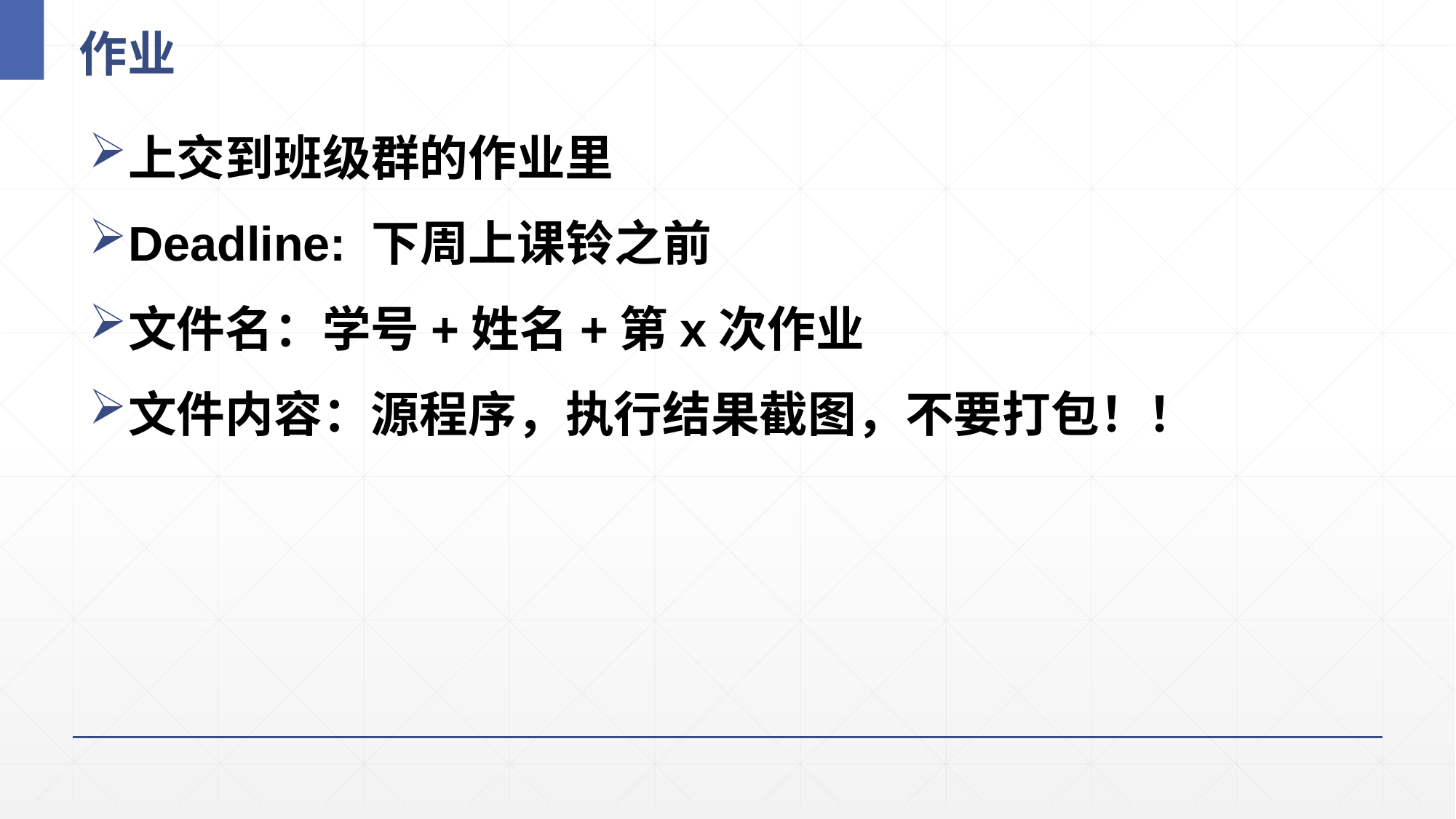

# 作业
上交到班级群的作业里
Deadline: 下周上课铃之前
文件名：学号+姓名+第x次作业
文件内容：源程序，执行结果截图，不要打包！！